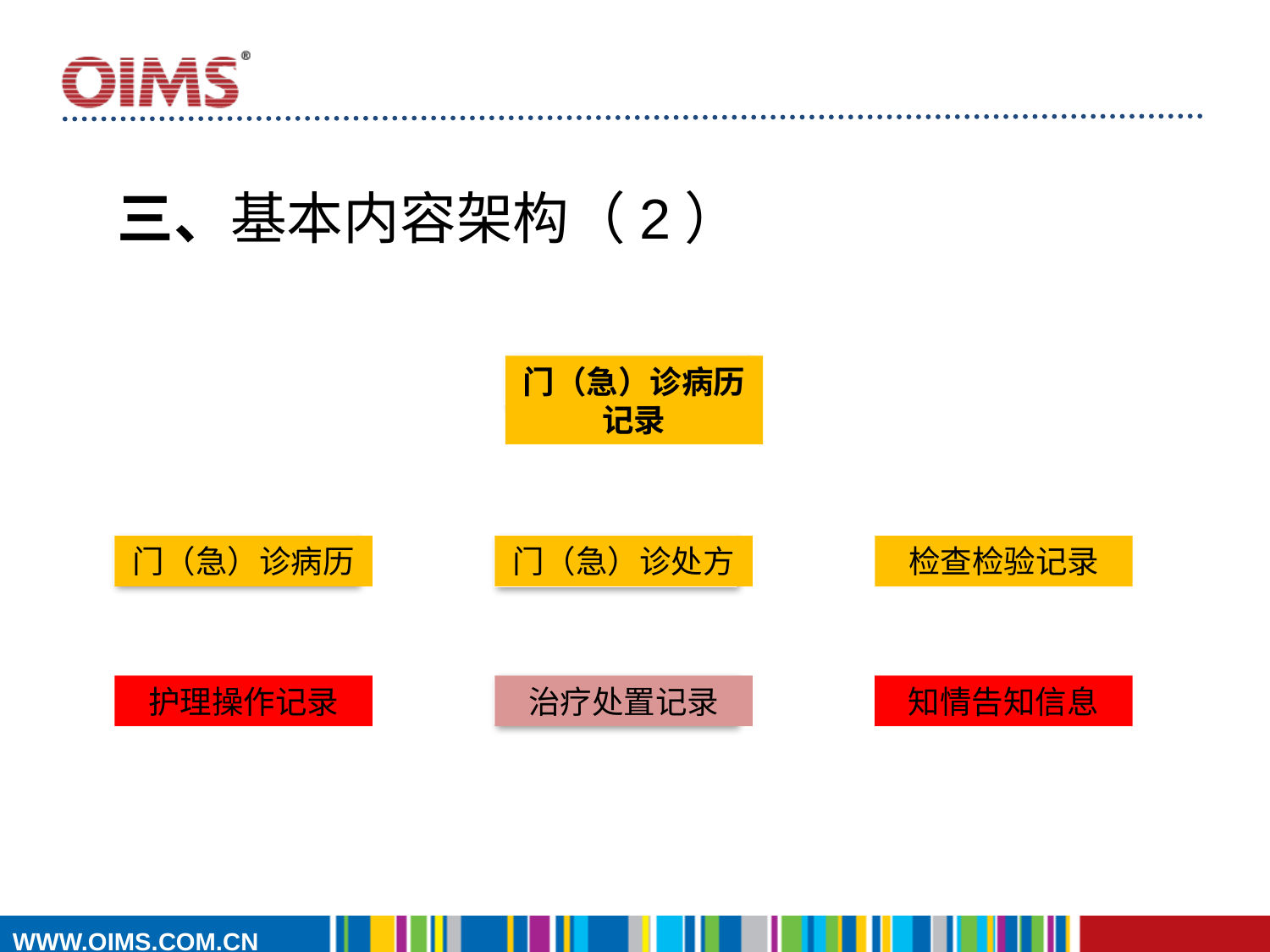

三、基本内容架构（2）
门（急）诊病历记录

门（急）诊病历

门（急）诊处方

检查检验记录
护理操作记录
治疗处置记录

知情告知信息